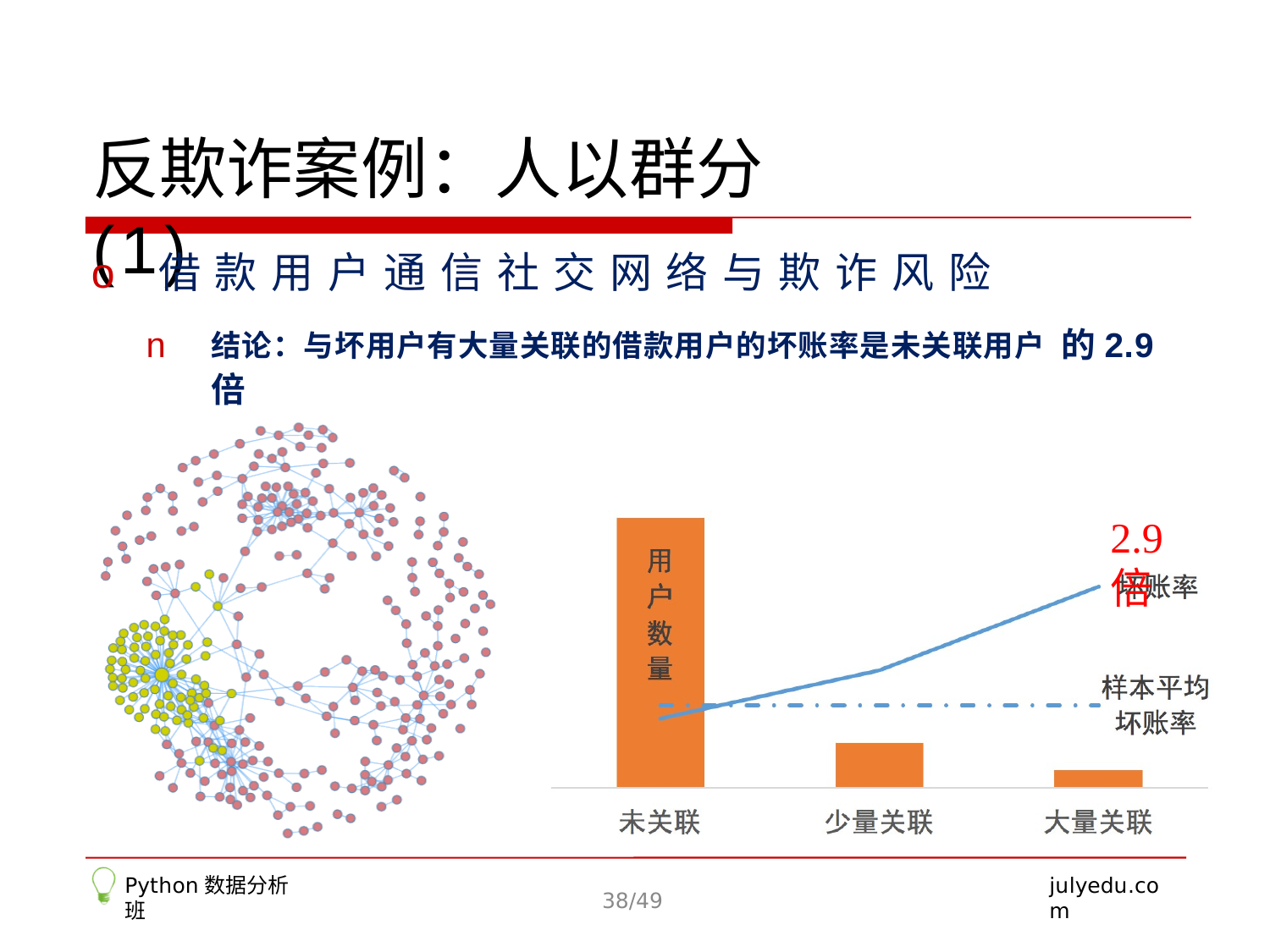

# 反欺诈案例：人以群分(1)

o	借款用户通信社交网络与欺诈风险
n	结论：与坏用户有大量关联的借款用户的坏账率是未关联用户  的2.9倍

2.9倍

Python数据分析班
julyedu.com
38/49